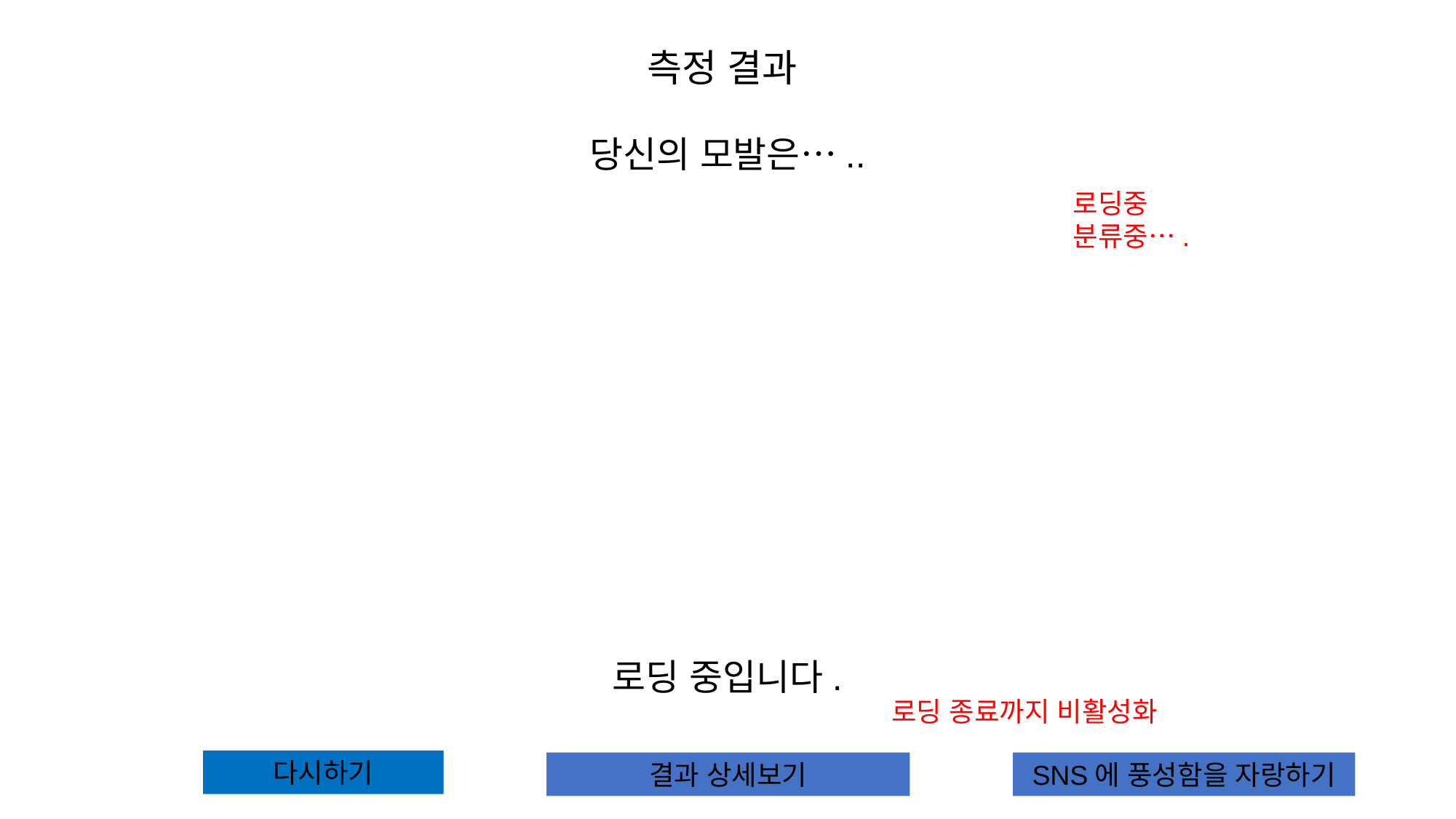

# 측정 결과
당신의 모발은…..
로딩중
분류중….
로딩 중입니다.
로딩 종료까지 비활성화
다시하기
결과 상세보기
SNS에 풍성함을 자랑하기